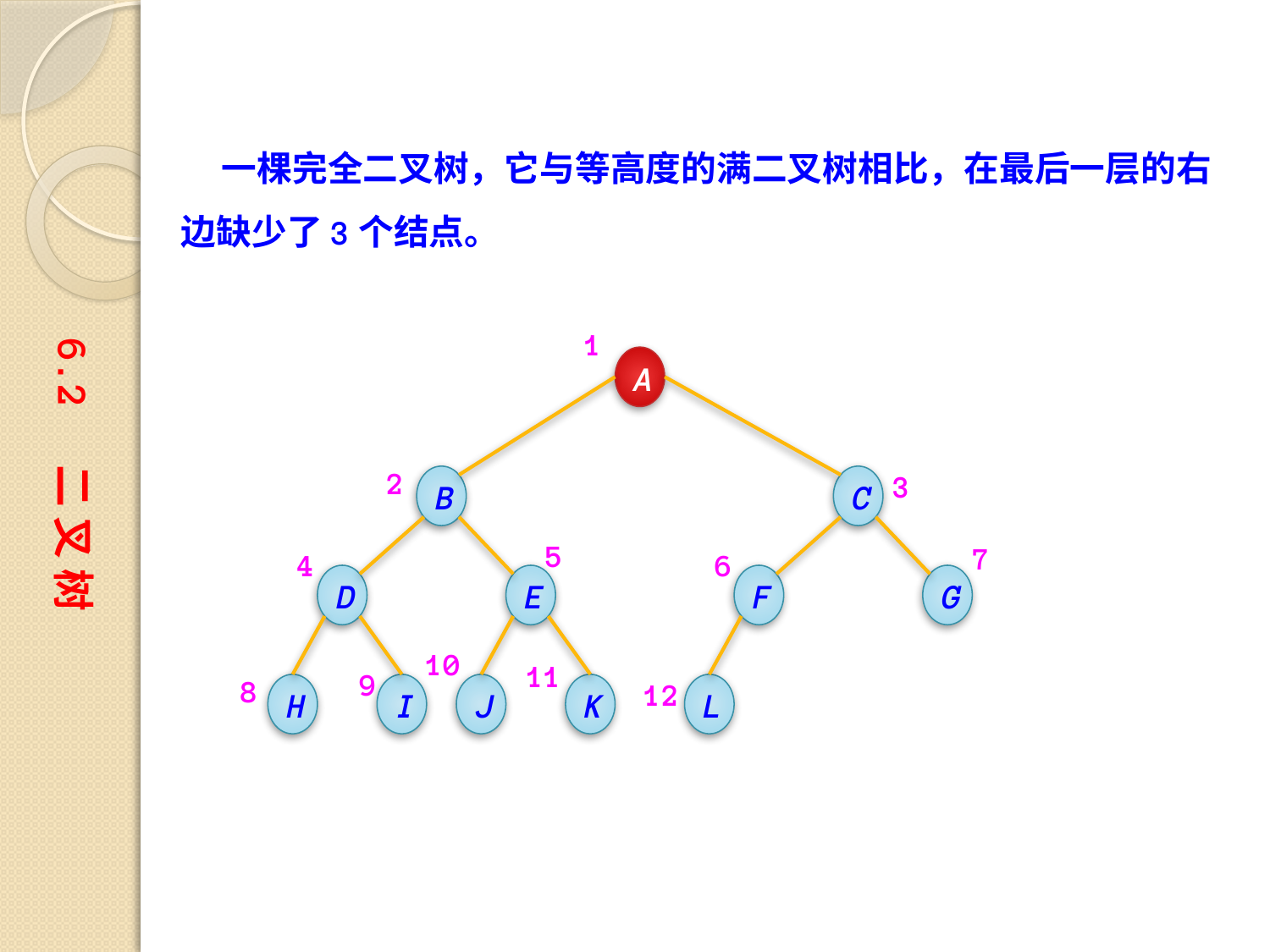

一棵完全二叉树，它与等高度的满二叉树相比，在最后一层的右边缺少了3个结点。
1
A
2
B
C
3
5
7
6
4
D
E
F
G
10
11
9
8
H
I
J
K
12
L
6.2  二 叉 树